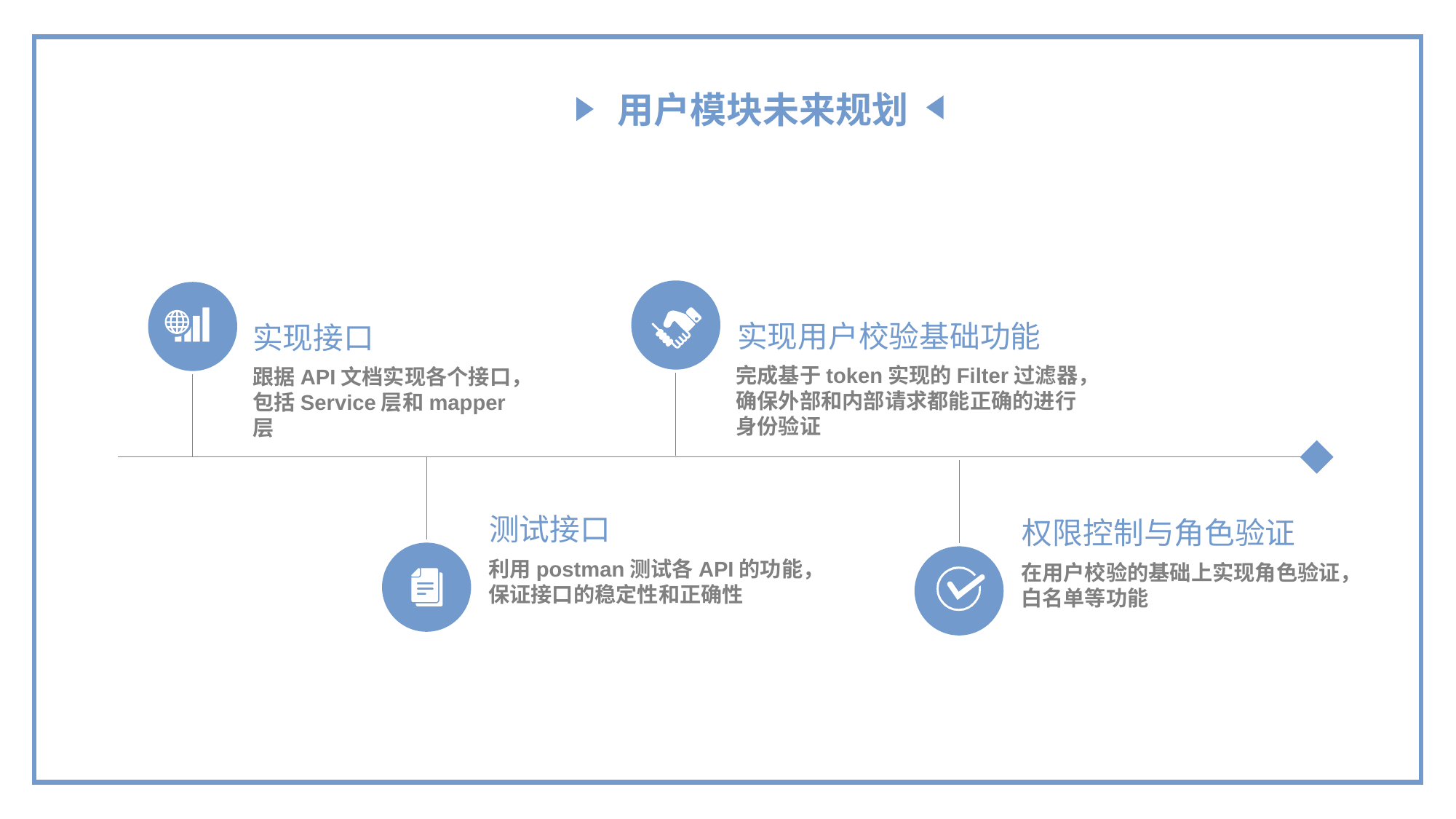

用户模块未来规划

实现用户校验基础功能
实现接口
完成基于token实现的Filter过滤器，确保外部和内部请求都能正确的进行身份验证
跟据API文档实现各个接口，包括Service层和mapper层

测试接口
权限控制与角色验证

利用postman测试各API的功能，保证接口的稳定性和正确性
在用户校验的基础上实现角色验证，白名单等功能